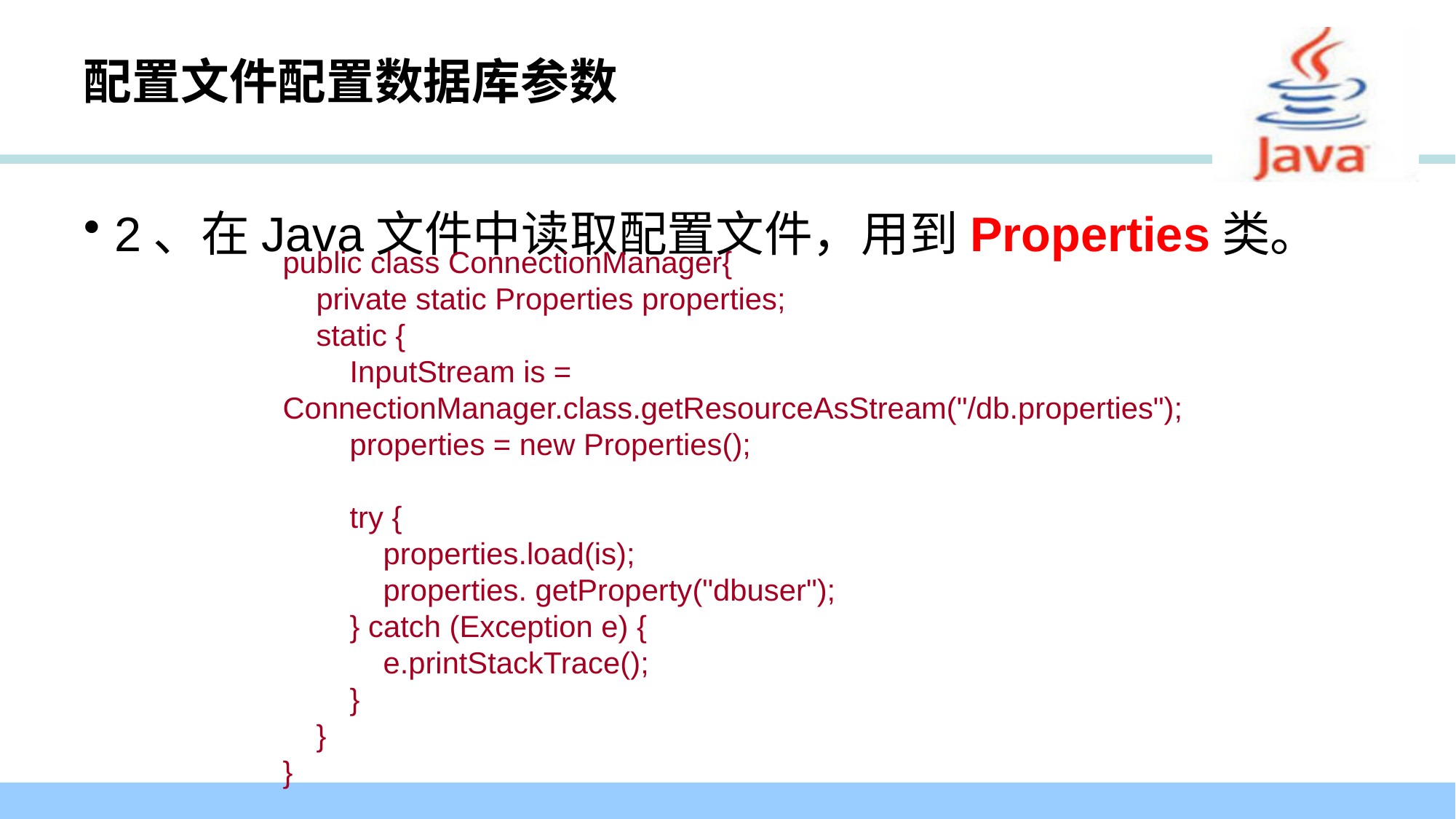

# 配置文件配置数据库参数
2、在Java文件中读取配置文件，用到Properties类。
public class ConnectionManager{
    private static Properties properties;
    static {
        InputStream is = ConnectionManager.class.getResourceAsStream("/db.properties");
        properties = new Properties();

        try {
            properties.load(is);
            properties. getProperty("dbuser");
        } catch (Exception e) {
            e.printStackTrace();
        }
    }
}